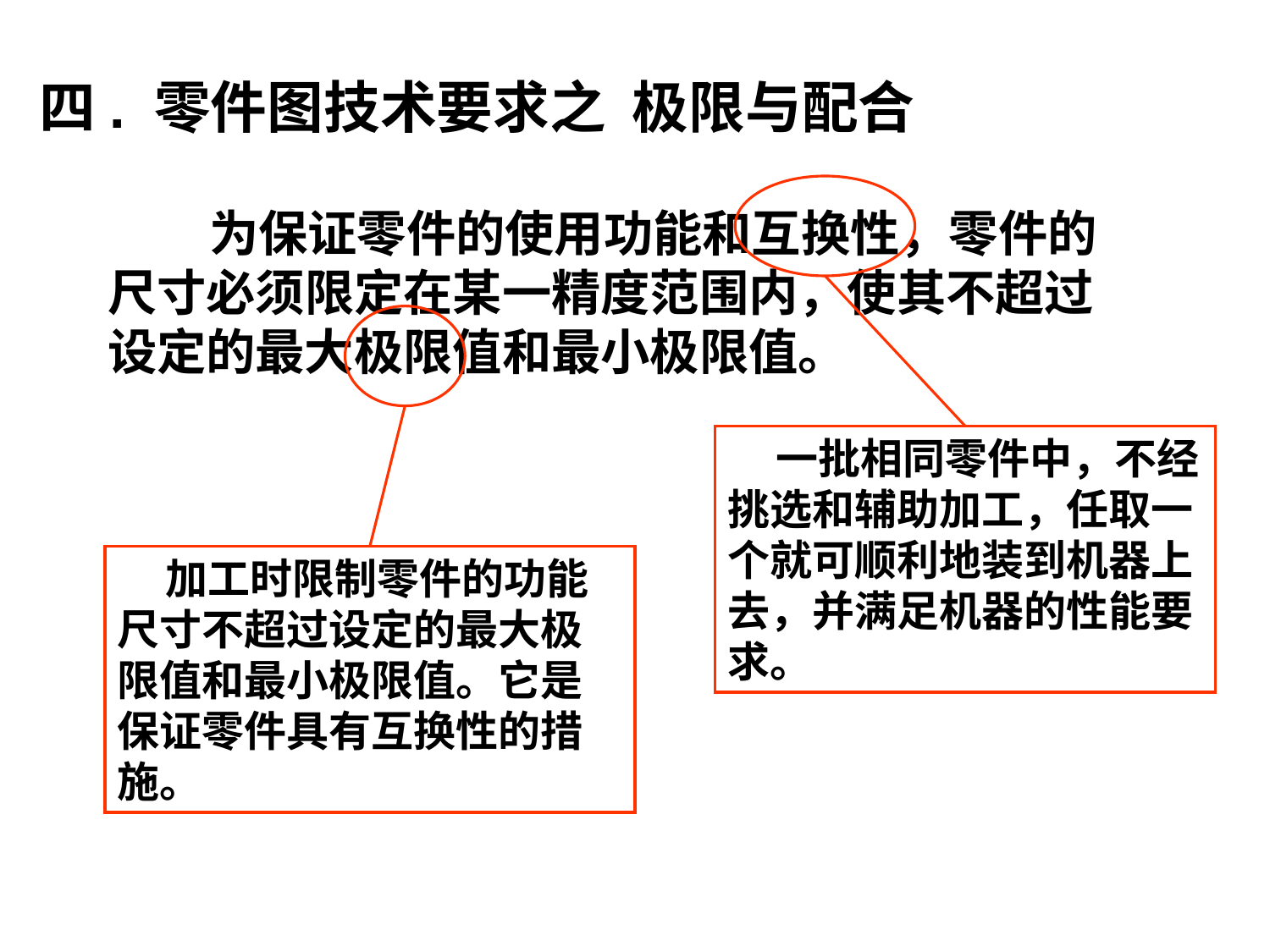

四. 零件图技术要求之  极限与配合

    一批相同零件中，不经挑选和辅助加工，任取一个就可顺利地装到机器上去，并满足机器的性能要求。
        为保证零件的使用功能和互换性，零件的尺寸必须限定在某一精度范围内，使其不超过设定的最大极限值和最小极限值。

    加工时限制零件的功能尺寸不超过设定的最大极限值和最小极限值。它是保证零件具有互换性的措施。